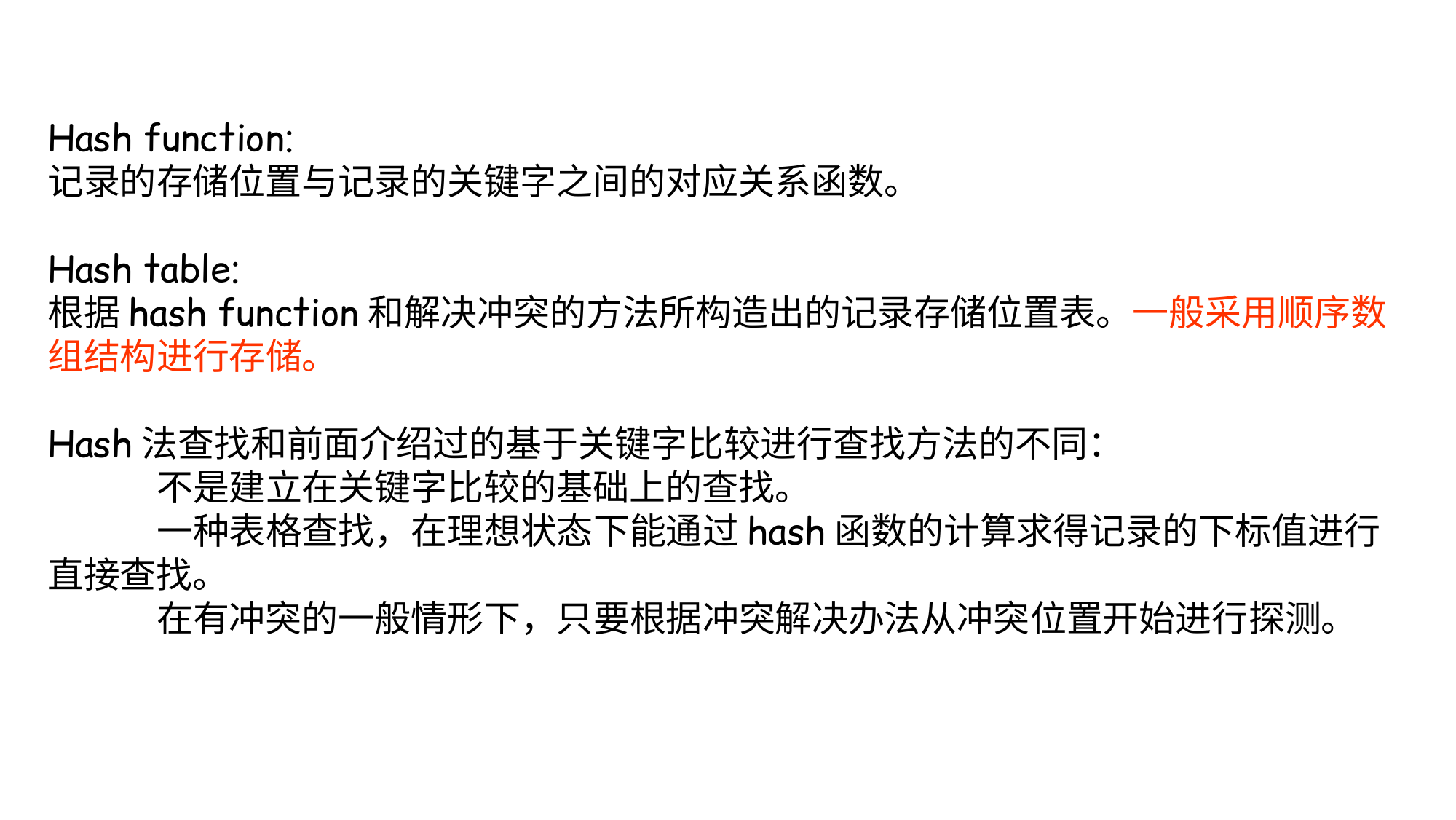

Hash function:
记录的存储位置与记录的关键字之间的对应关系函数。

Hash table:
根据hash function和解决冲突的方法所构造出的记录存储位置表。一般采用顺序数组结构进行存储。

Hash法查找和前面介绍过的基于关键字比较进行查找方法的不同：
	不是建立在关键字比较的基础上的查找。
	一种表格查找，在理想状态下能通过hash函数的计算求得记录的下标值进行直接查找。
	在有冲突的一般情形下，只要根据冲突解决办法从冲突位置开始进行探测。